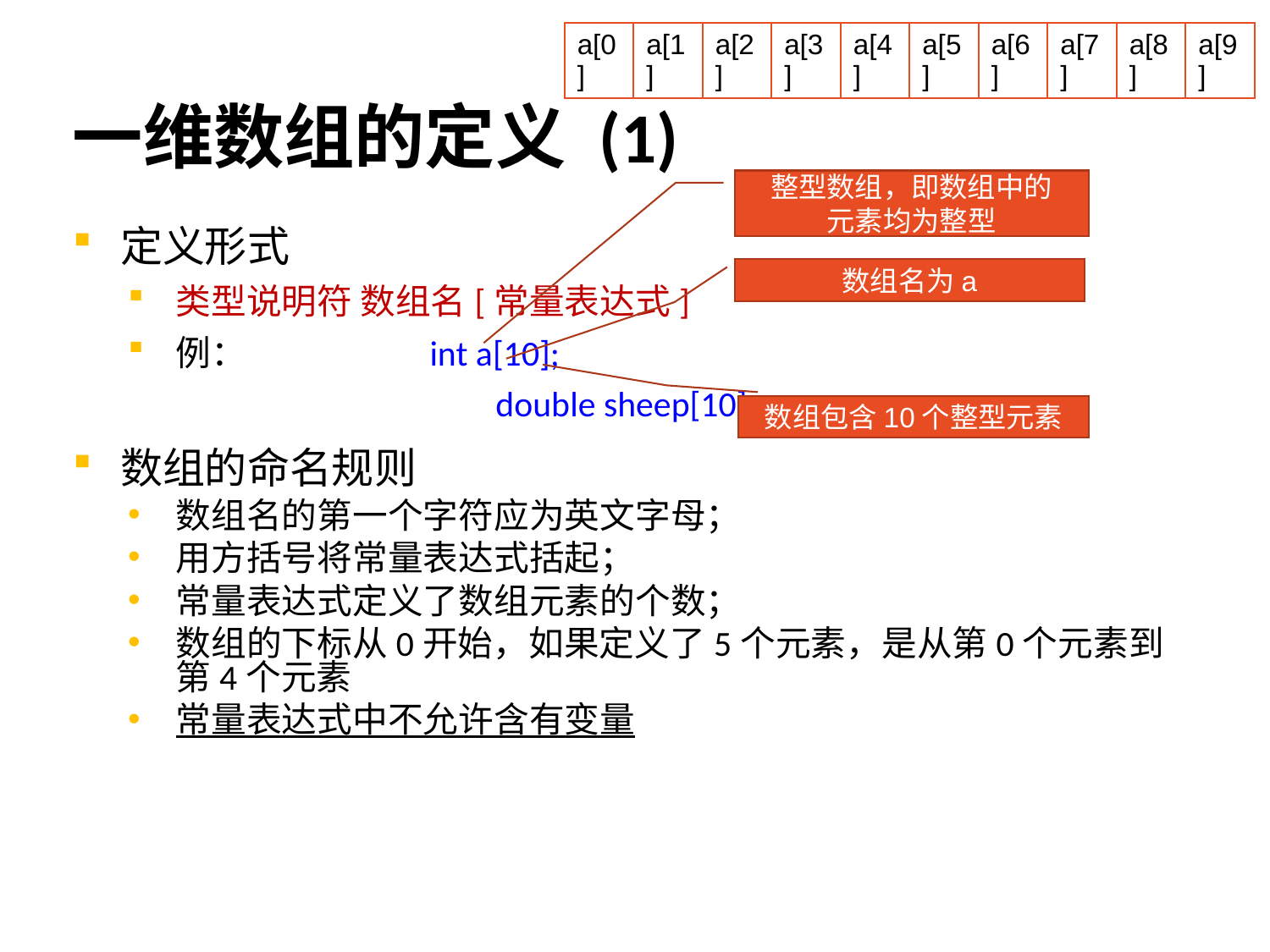

| a[0] | a[1] | a[2] | a[3] | a[4] | a[5] | a[6] | a[7] | a[8] | a[9] |
| --- | --- | --- | --- | --- | --- | --- | --- | --- | --- |
# 一维数组的定义 (1)
整型数组，即数组中的
元素均为整型
定义形式
类型说明符 数组名[常量表达式]
例：		int a[10];
			double sheep[10];
数组的命名规则
数组名的第一个字符应为英文字母；
用方括号将常量表达式括起；
常量表达式定义了数组元素的个数；
数组的下标从0开始，如果定义了5个元素，是从第0个元素到第4个元素
常量表达式中不允许含有变量
数组名为a
数组包含10个整型元素